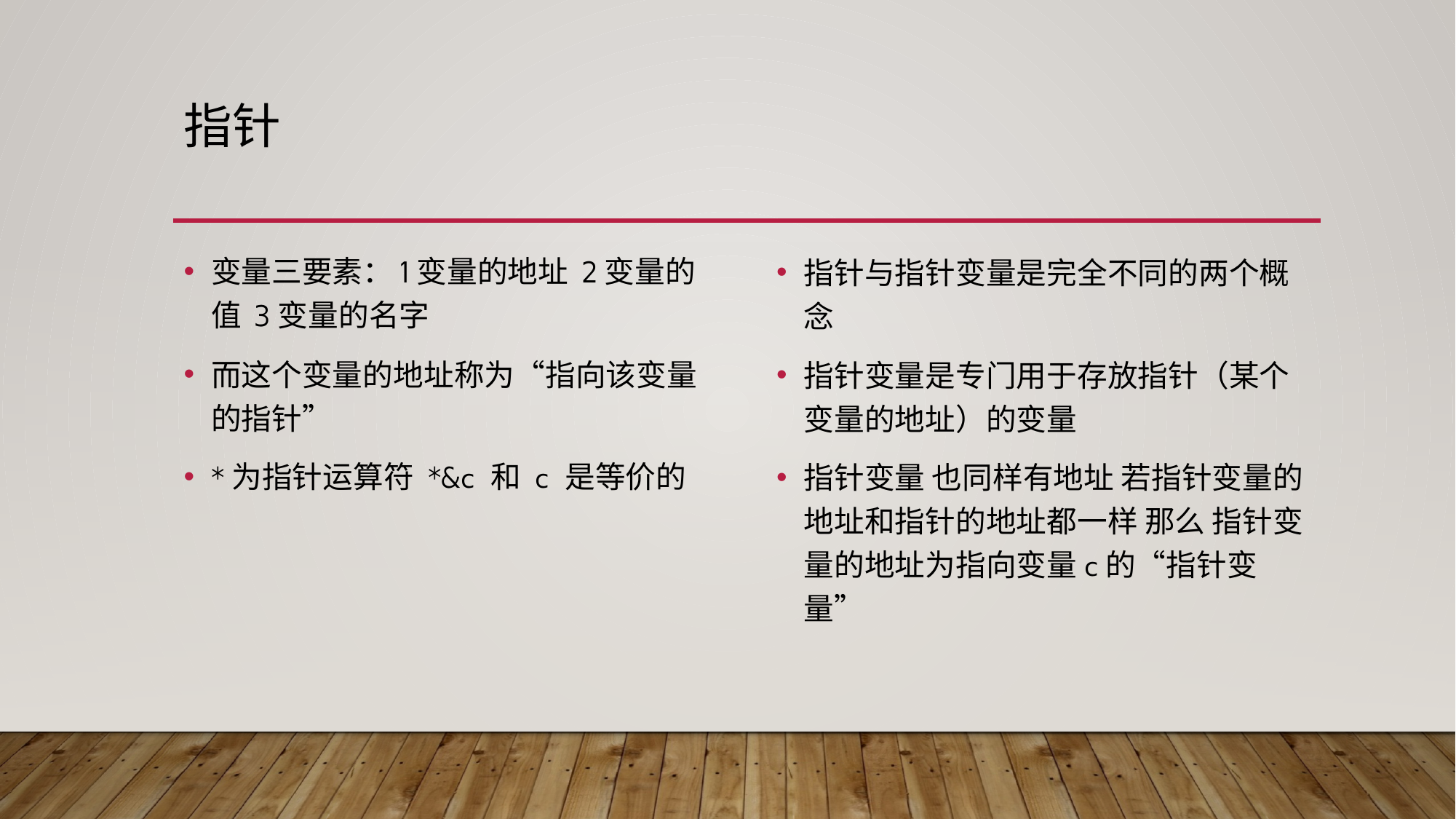

# 指针
变量三要素：1变量的地址 2变量的值 3变量的名字
而这个变量的地址称为“指向该变量的指针”
*为指针运算符 *&c 和 c 是等价的

指针与指针变量是完全不同的两个概念
指针变量是专门用于存放指针（某个变量的地址）的变量
指针变量 也同样有地址 若指针变量的地址和指针的地址都一样 那么 指针变量的地址为指向变量c的“指针变量”